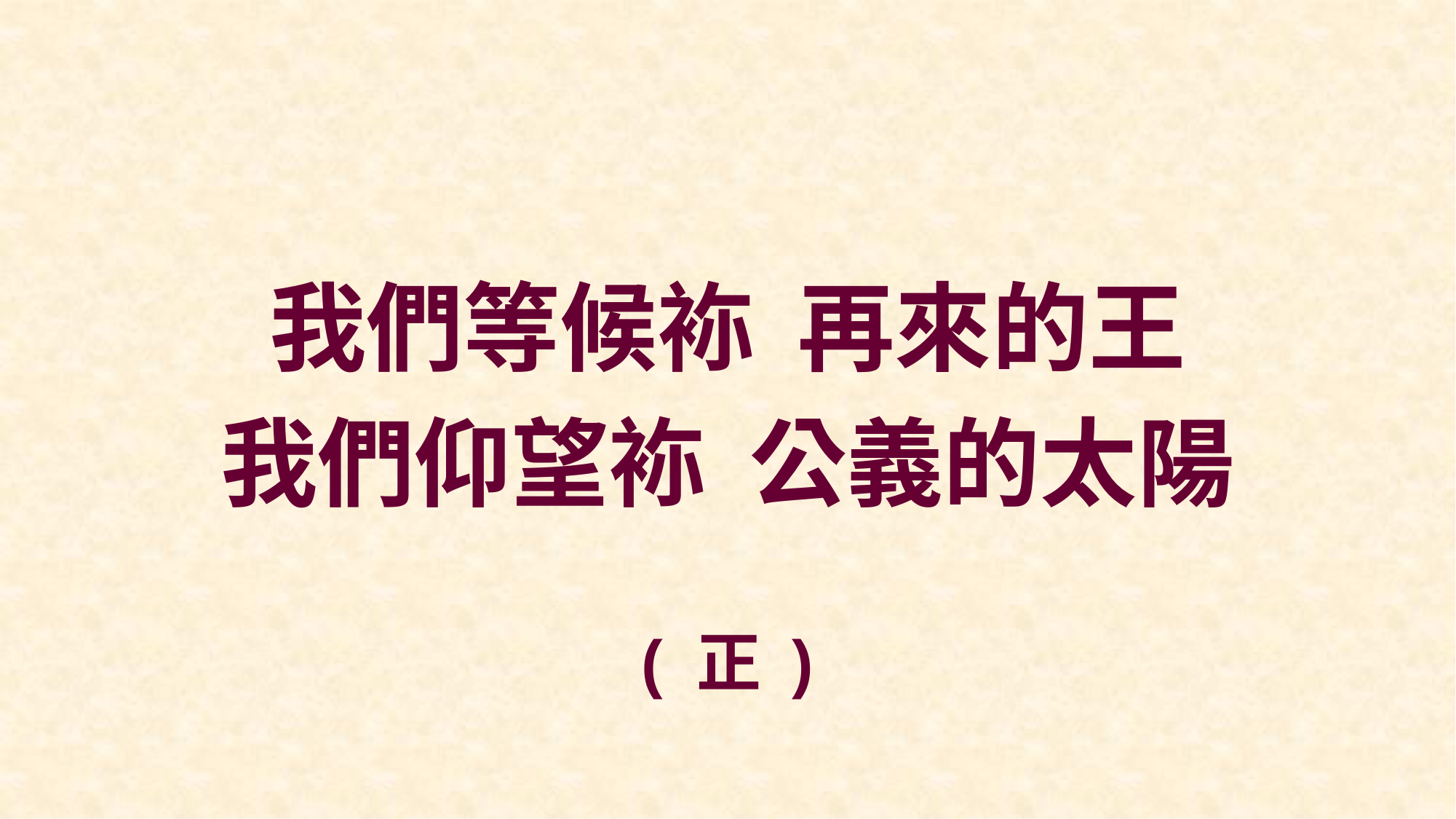

我們等候袮  再來的王
我們仰望袮  公義的太陽
( 正 )